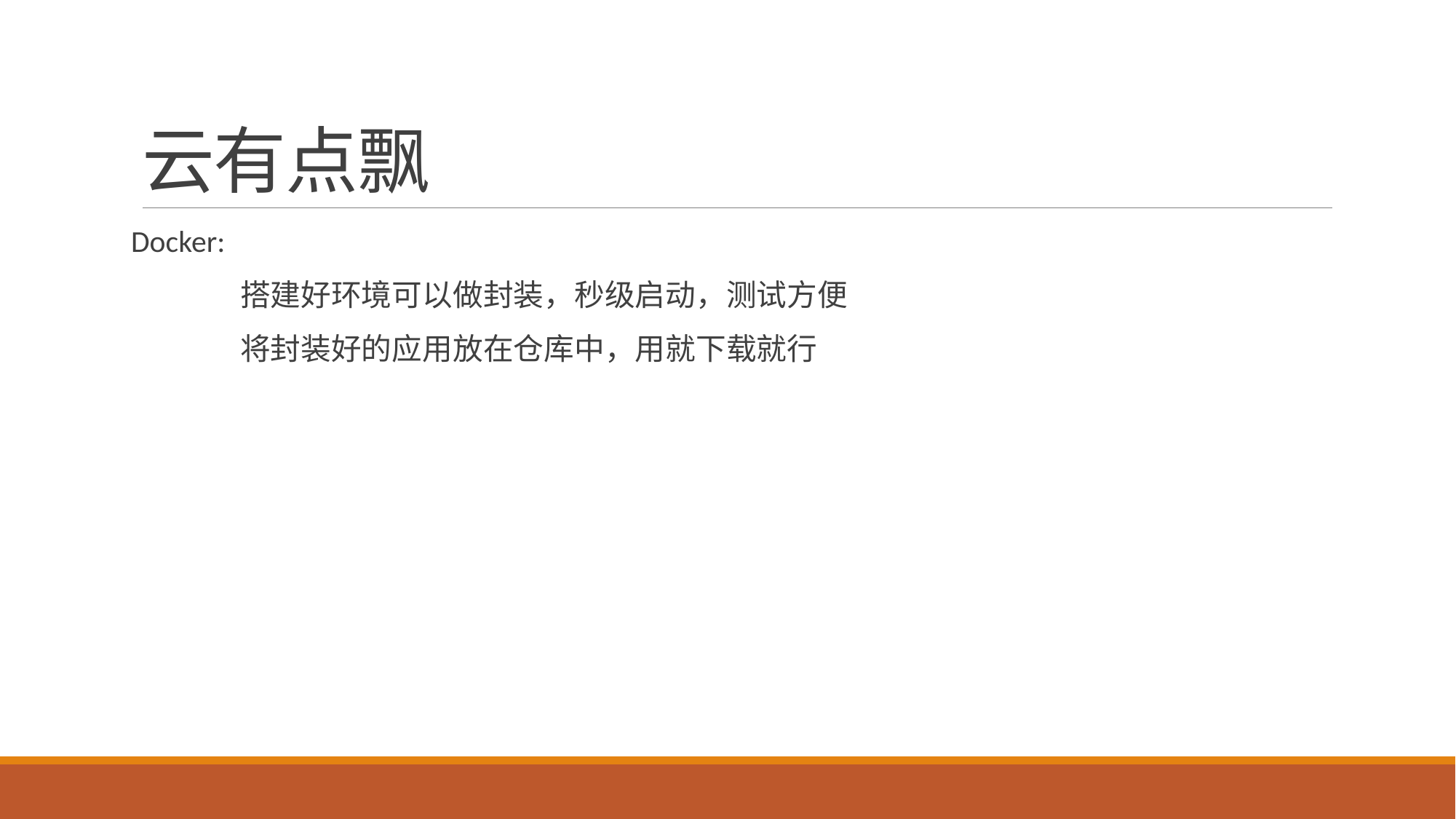

# 云有点飘
Docker:
	搭建好环境可以做封装，秒级启动，测试方便
	将封装好的应用放在仓库中，用就下载就行